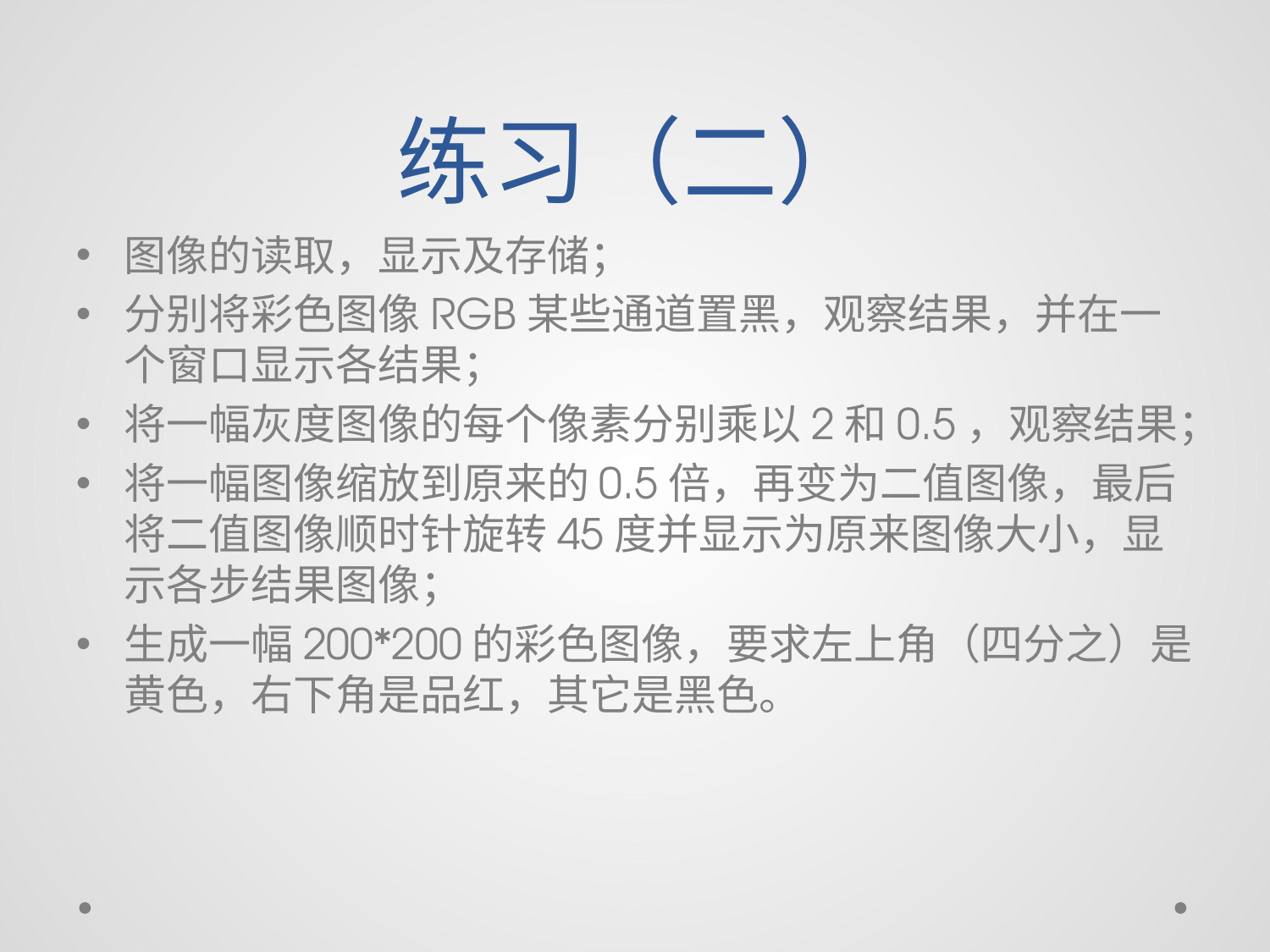

# 练习（二）
图像的读取，显示及存储；
分别将彩色图像RGB某些通道置黑，观察结果，并在一个窗口显示各结果；
将一幅灰度图像的每个像素分别乘以2和0.5，观察结果；
将一幅图像缩放到原来的0.5倍，再变为二值图像，最后将二值图像顺时针旋转45度并显示为原来图像大小，显示各步结果图像；
生成一幅200*200的彩色图像，要求左上角（四分之）是黄色，右下角是品红，其它是黑色。